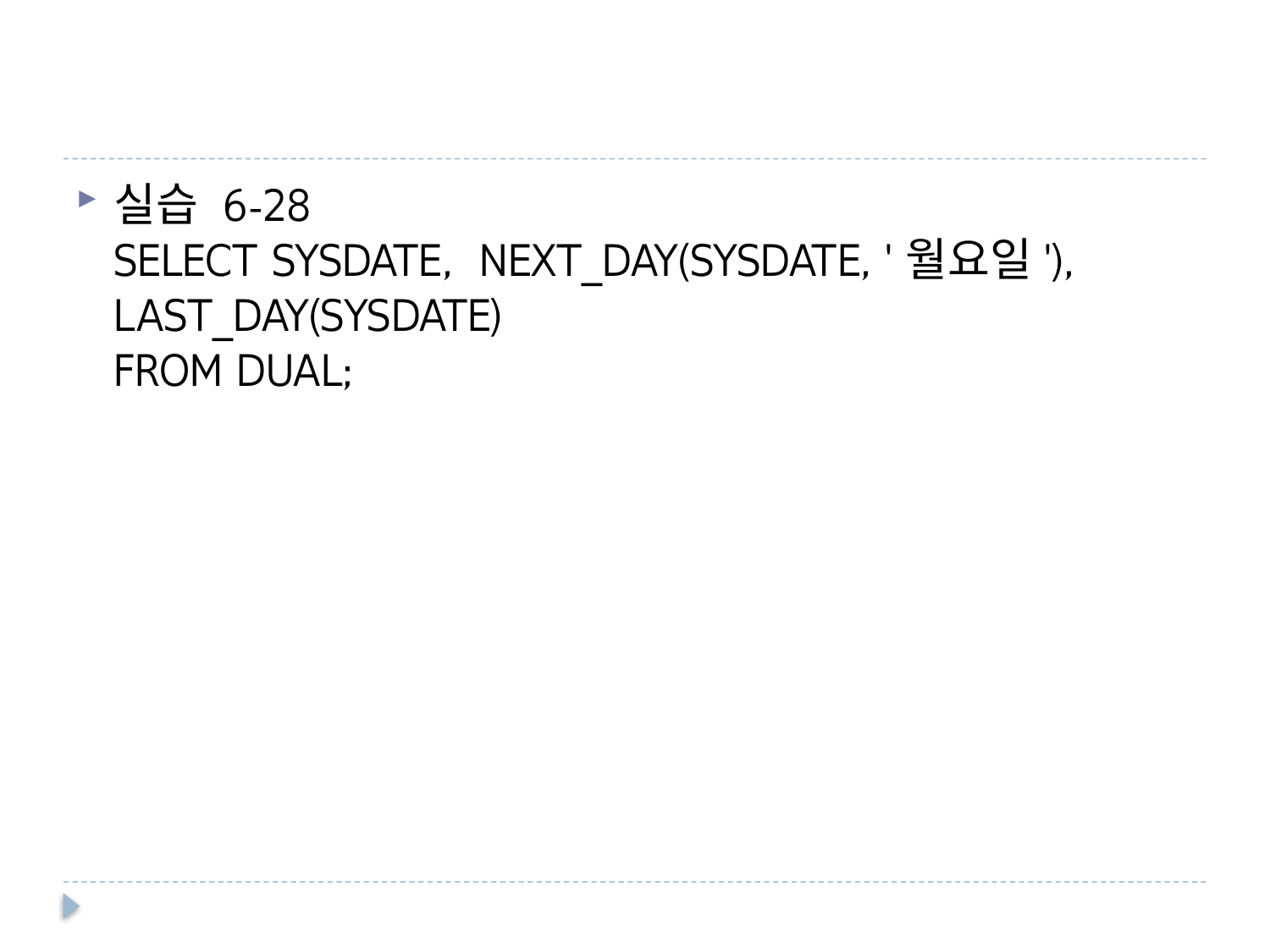

#
실습 6-28
SELECT SYSDATE,  NEXT_DAY(SYSDATE, '월요일'),       LAST_DAY(SYSDATE)
FROM DUAL;